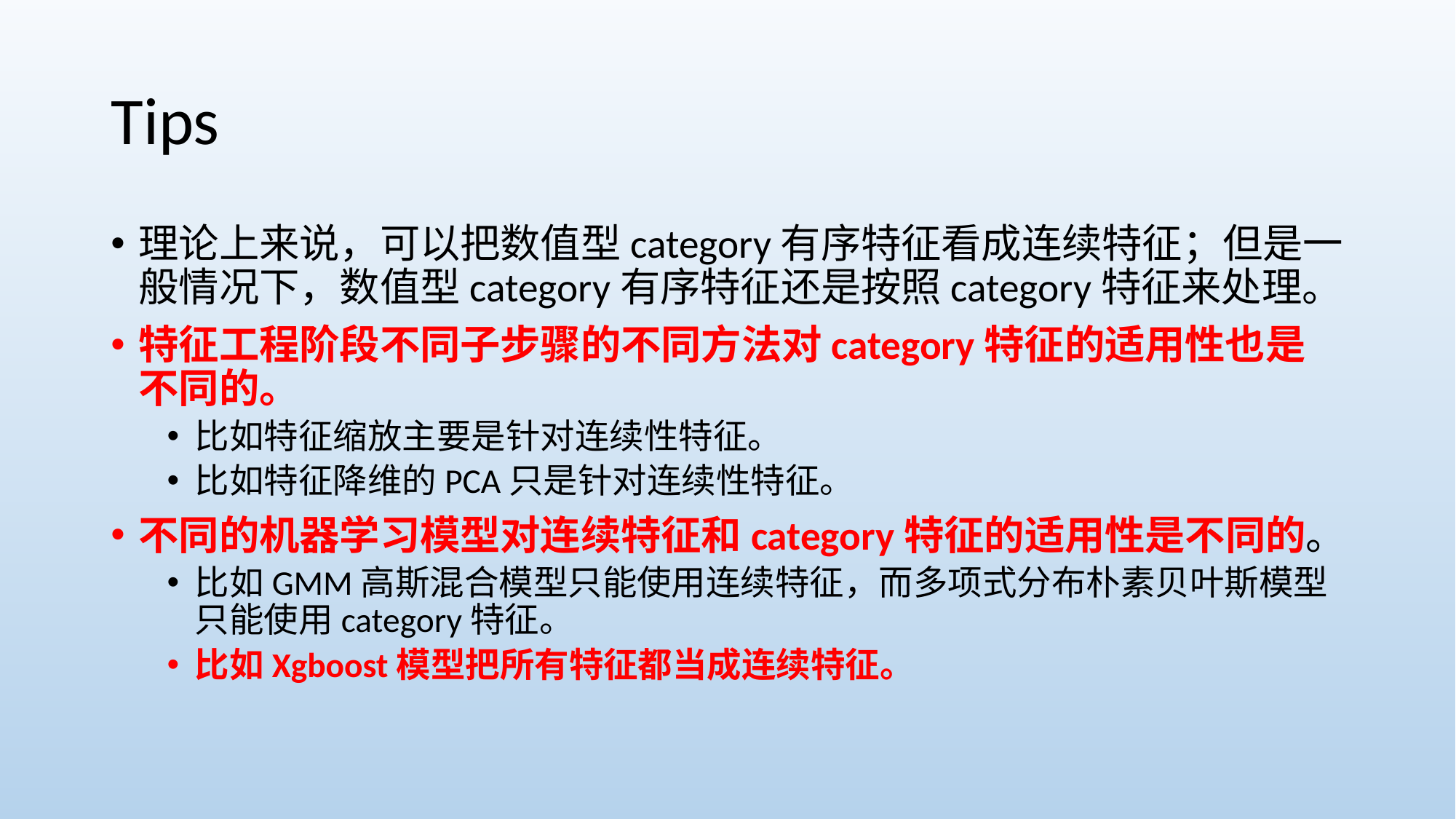

# Tips
理论上来说，可以把数值型category有序特征看成连续特征；但是一般情况下，数值型category有序特征还是按照category特征来处理。
特征工程阶段不同子步骤的不同方法对category特征的适用性也是不同的。
比如特征缩放主要是针对连续性特征。
比如特征降维的PCA只是针对连续性特征。
不同的机器学习模型对连续特征和category特征的适用性是不同的。
比如GMM高斯混合模型只能使用连续特征，而多项式分布朴素贝叶斯模型只能使用category特征。
比如Xgboost模型把所有特征都当成连续特征。